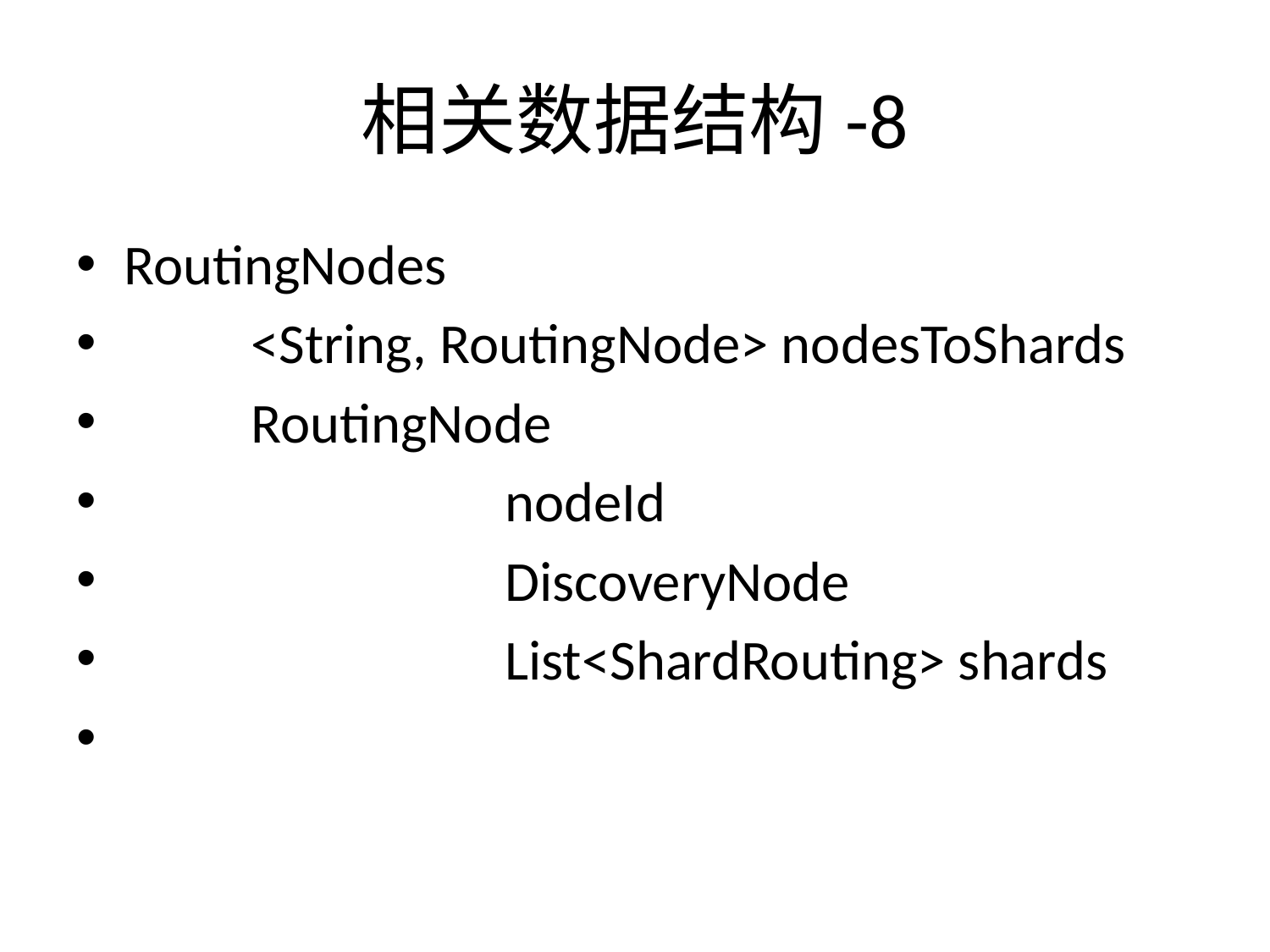

# 相关数据结构-8
RoutingNodes
	<String, RoutingNode> nodesToShards
	RoutingNode
			nodeId
			DiscoveryNode
			List<ShardRouting> shards